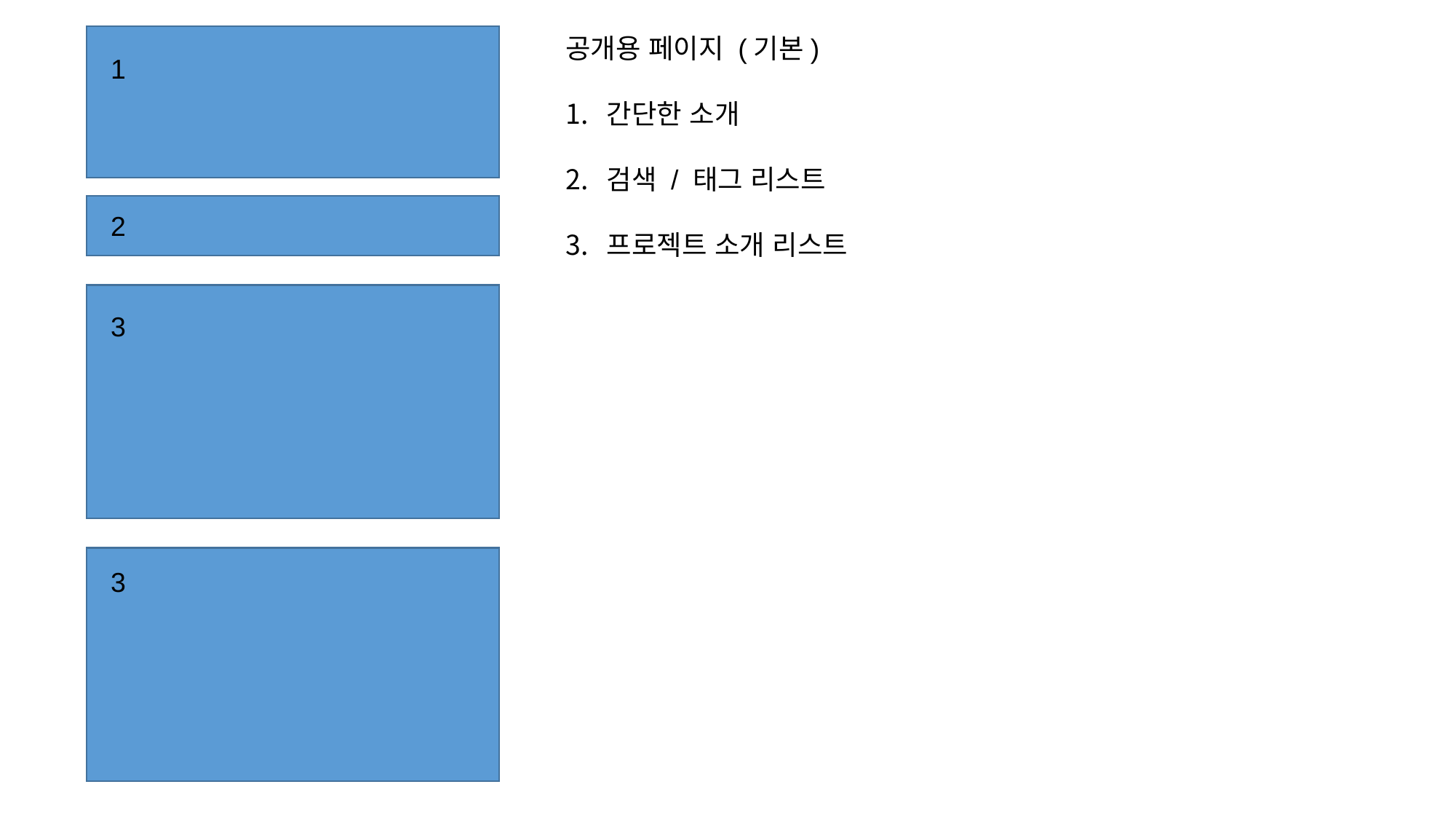

공개용 페이지 (기본)

간단한 소개

검색 / 태그 리스트

프로젝트 소개 리스트
1

2

3

3